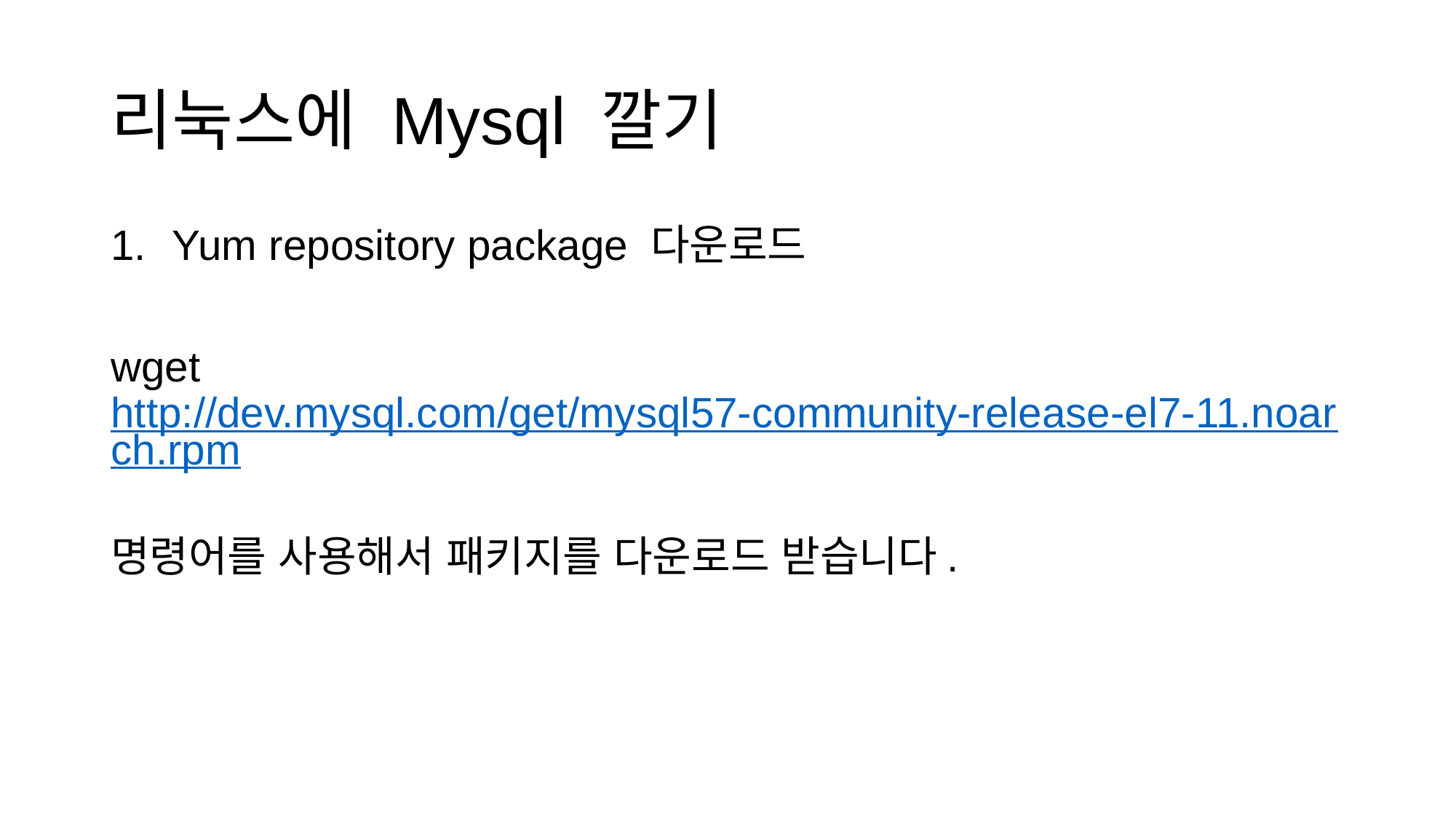

# 리눅스에 Mysql 깔기
Yum repository package 다운로드

wget http://dev.mysql.com/get/mysql57-community-release-el7-11.noarch.rpm
명령어를 사용해서 패키지를 다운로드 받습니다.